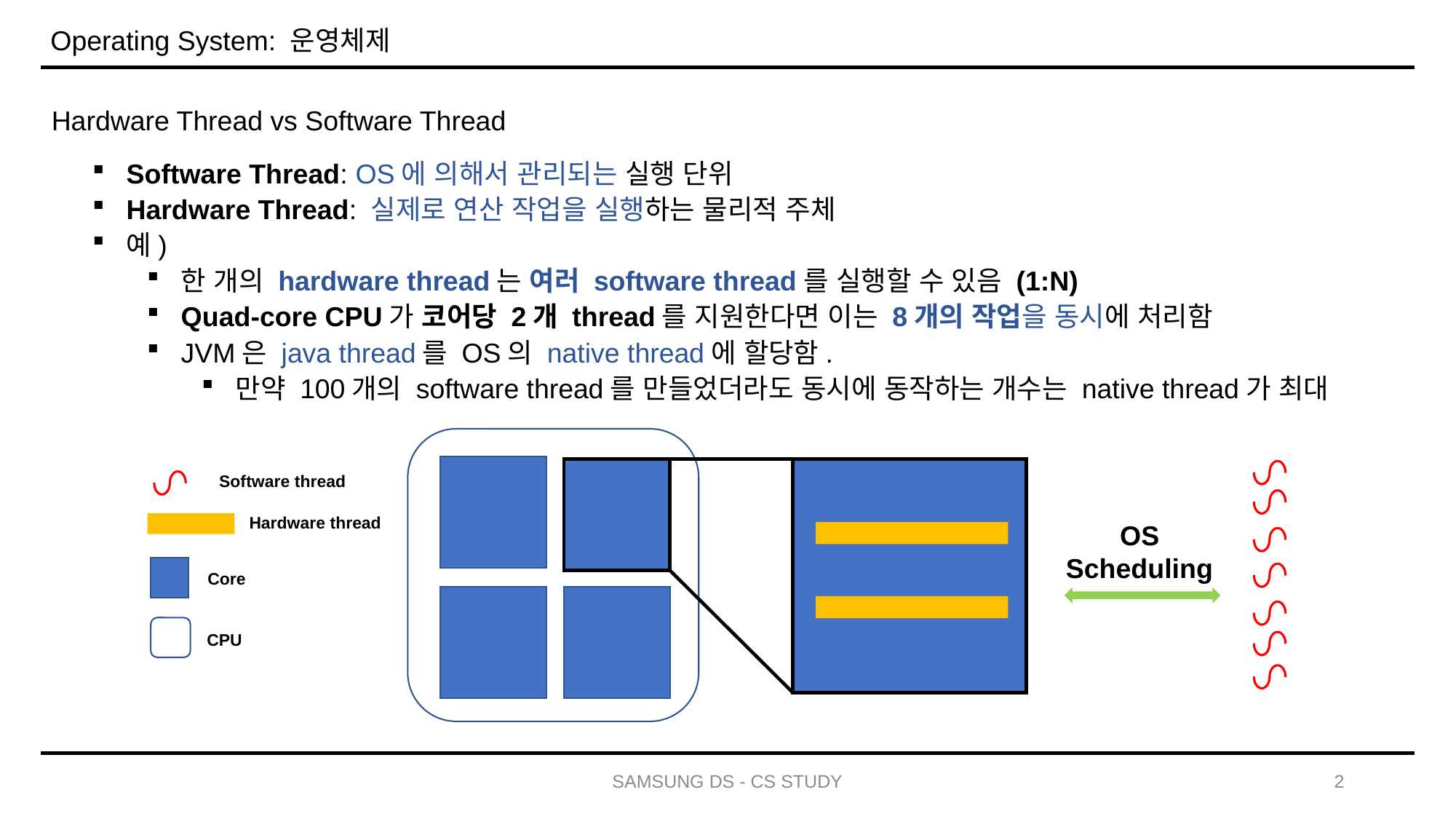

Operating System: 운영체제
Hardware Thread vs Software Thread
Software Thread: OS에 의해서 관리되는 실행 단위
Hardware Thread: 실제로 연산 작업을 실행하는 물리적 주체
예)
한 개의 hardware thread는 여러 software thread를 실행할 수 있음 (1:N)
Quad-core CPU가 코어당 2개 thread를 지원한다면 이는 8개의 작업을 동시에 처리함
JVM은 java thread를 OS의 native thread에 할당함.
만약 100개의 software thread를 만들었더라도 동시에 동작하는 개수는 native thread가 최대

Software thread

Hardware thread
OS
Scheduling

Core

CPU
SAMSUNG DS - CS STUDY
2